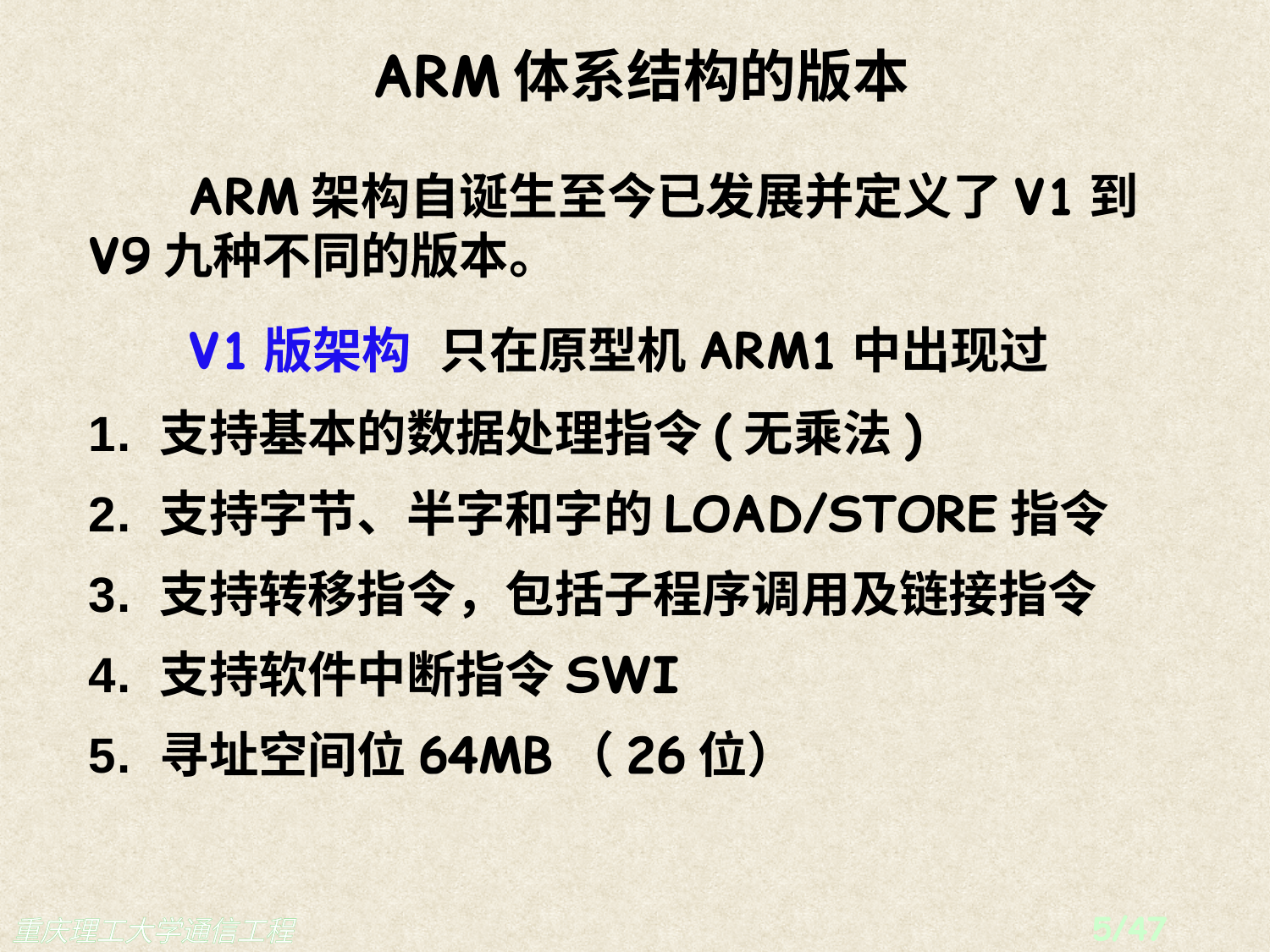

# ARM体系结构的版本
ARM架构自诞生至今已发展并定义了V1到V9九种不同的版本。
V1版架构  只在原型机ARM1中出现过
支持基本的数据处理指令(无乘法)
支持字节、半字和字的LOAD/STORE指令
支持转移指令，包括子程序调用及链接指令
支持软件中断指令SWI
寻址空间位64MB（26位）